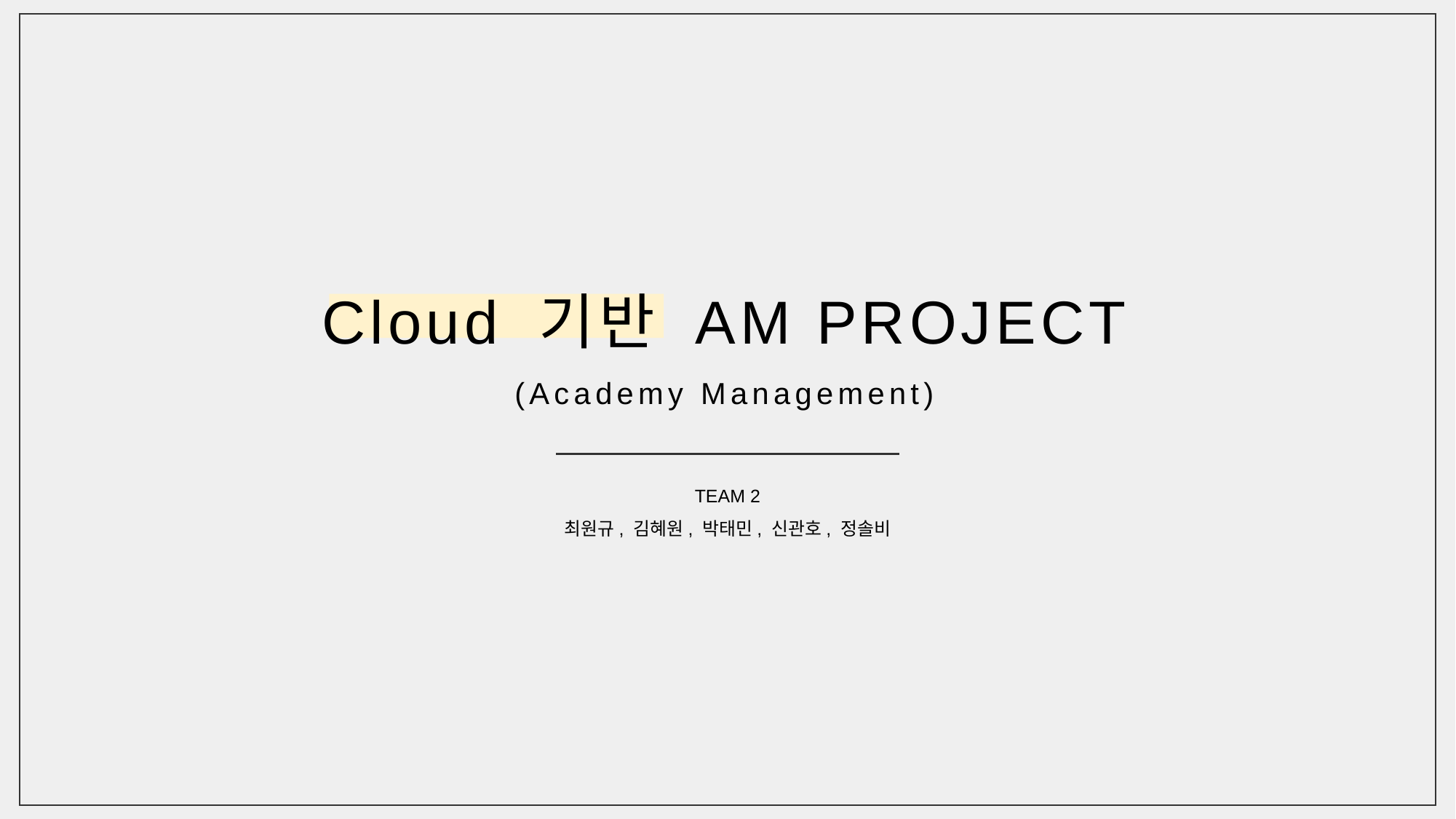

Cloud 기반 AM PROJECT
(Academy Management)

TEAM 2
최원규, 김혜원, 박태민, 신관호, 정솔비